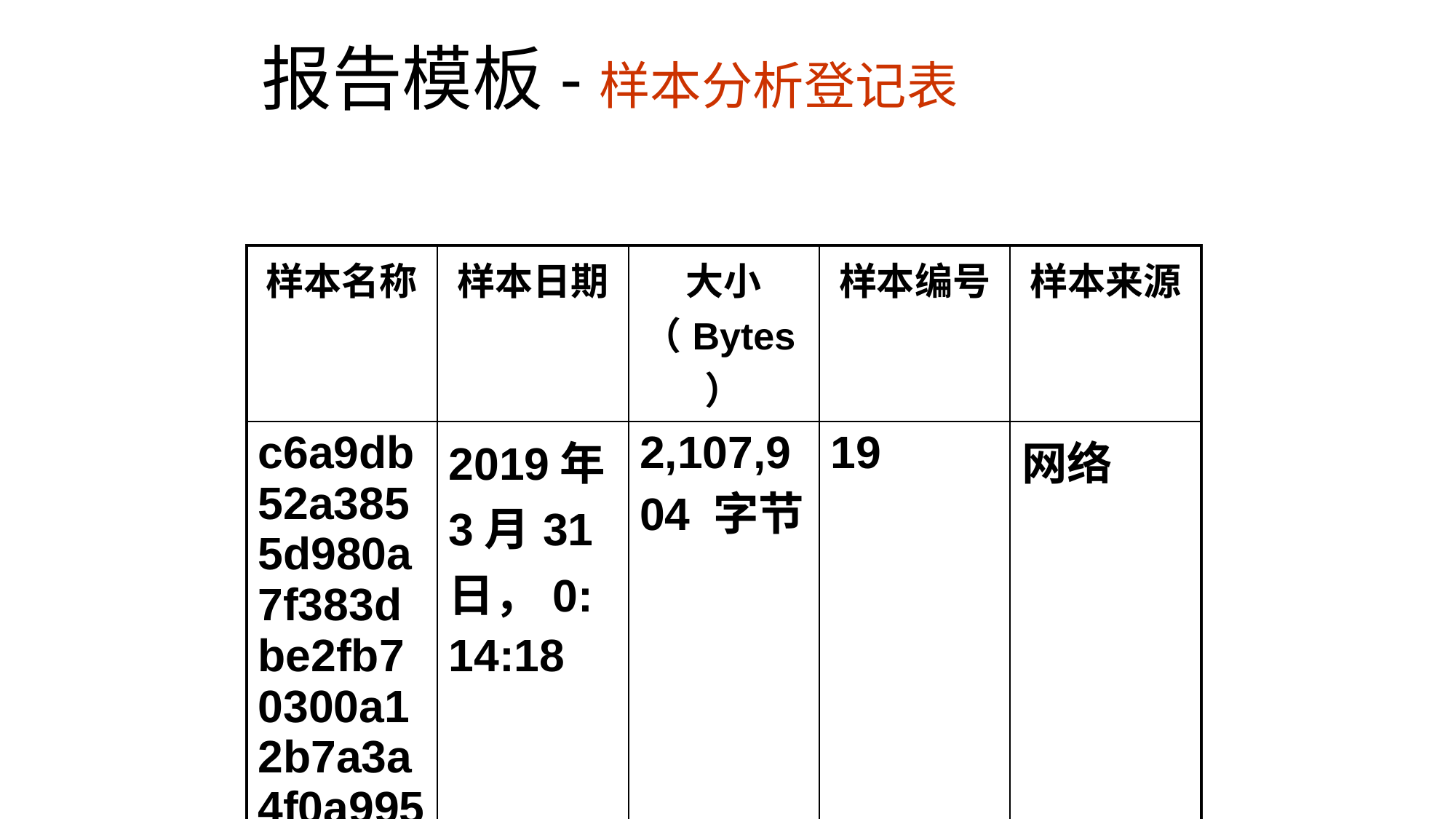

# 报告模板-样本分析登记表
| 样本名称 | 样本日期 | 大小（Bytes） | 样本编号 | 样本来源 |
| --- | --- | --- | --- | --- |
| c6a9db52a3855d980a7f383dbe2fb70300a12b7a3a4f0a995e2ebdef769eaaca | 2019‎年‎3‎月‎31‎日，‏‎0:14:18 | 2,107,904 字节 | 19 | 网络 |
1